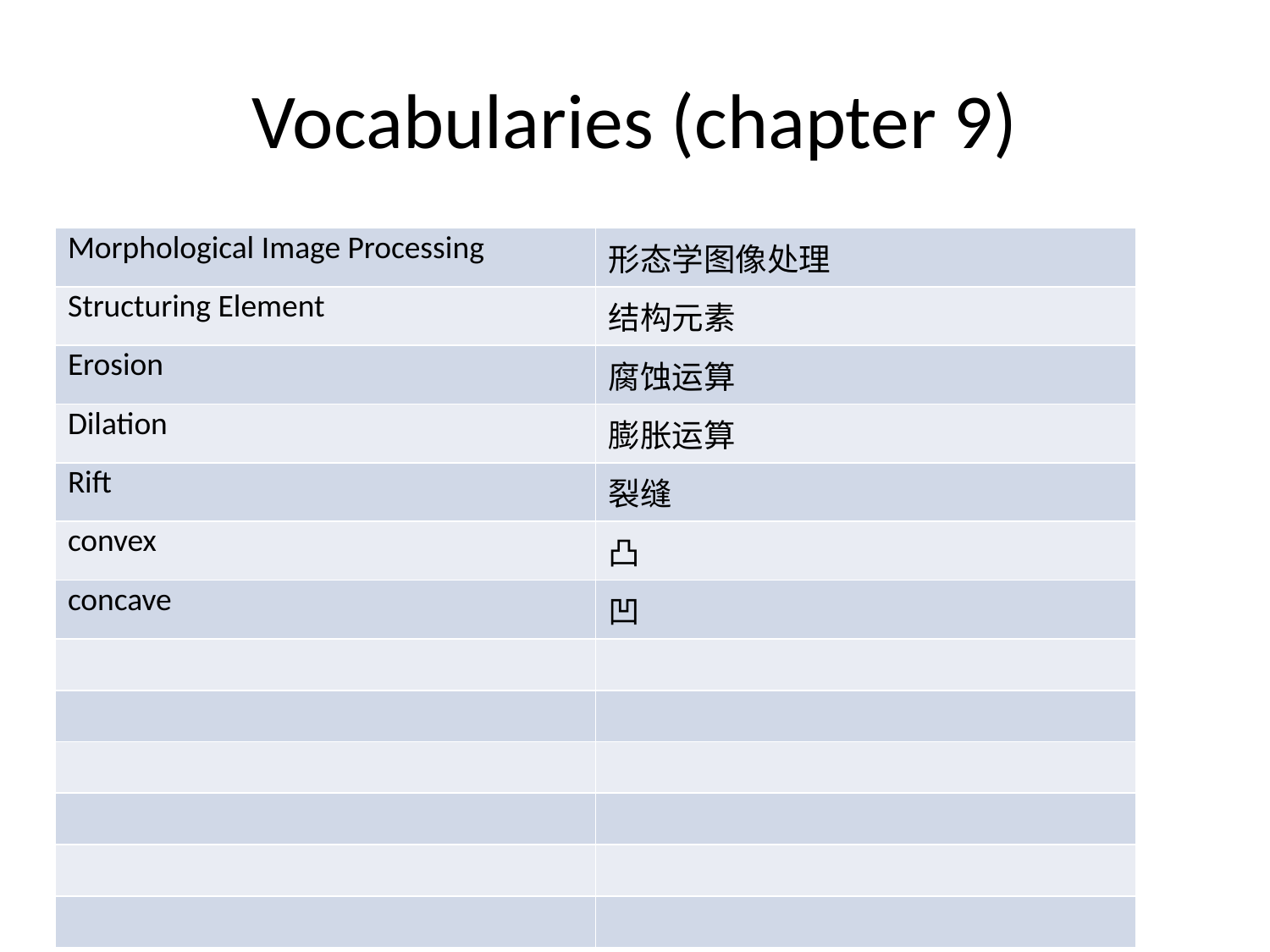

# Vocabularies (chapter 9)
| Morphological Image Processing | 形态学图像处理 |
| --- | --- |
| Structuring Element | 结构元素 |
| Erosion | 腐蚀运算 |
| Dilation | 膨胀运算 |
| Rift | 裂缝 |
| convex | 凸 |
| concave | 凹 |
|  |  |
|  |  |
|  |  |
|  |  |
|  |  |
|  |  |